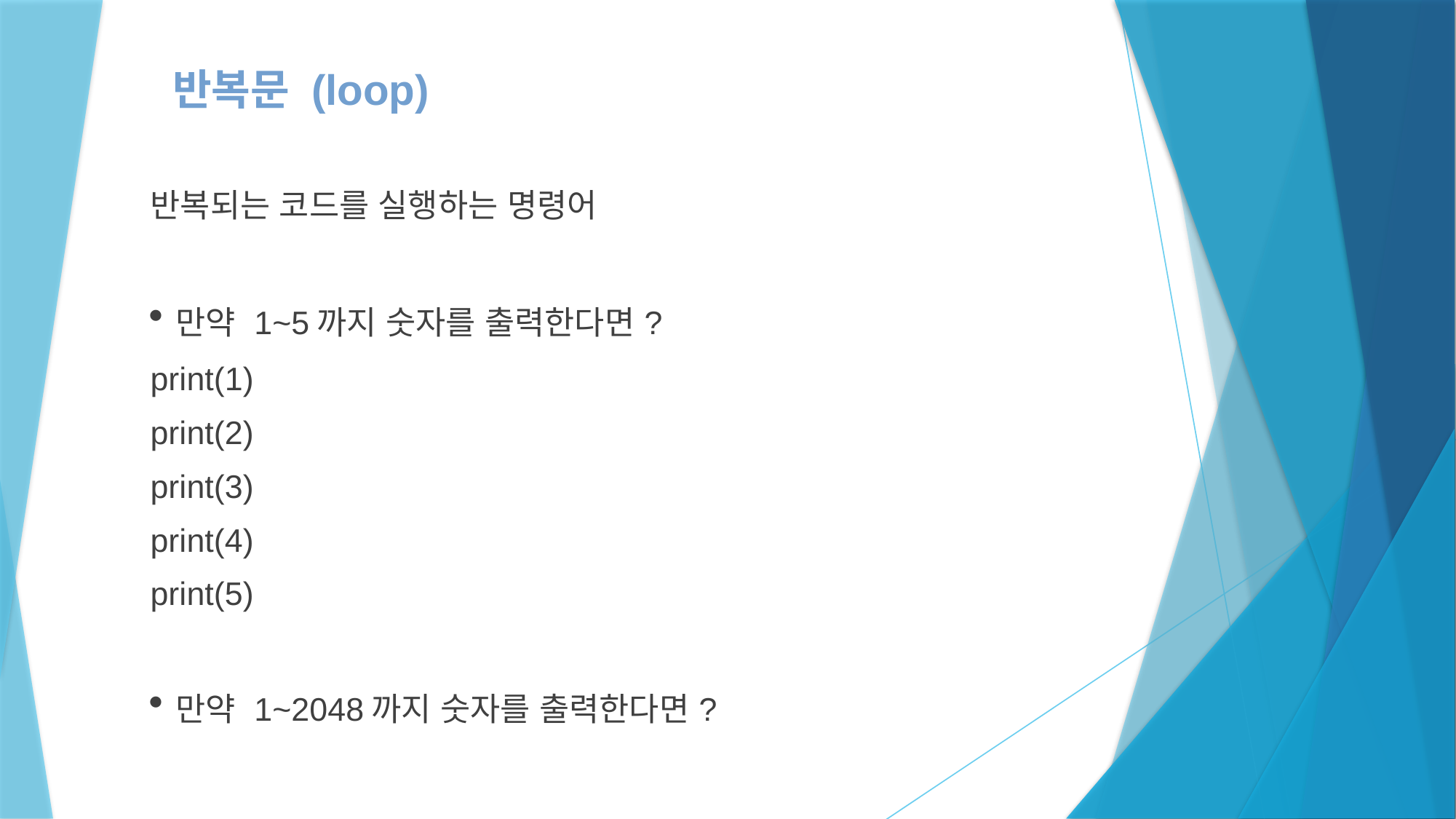

반복문 (loop)
반복되는 코드를 실행하는 명령어

만약 1~5까지 숫자를 출력한다면?
print(1)
print(2)
print(3)
print(4)
print(5)

만약 1~2048까지 숫자를 출력한다면?